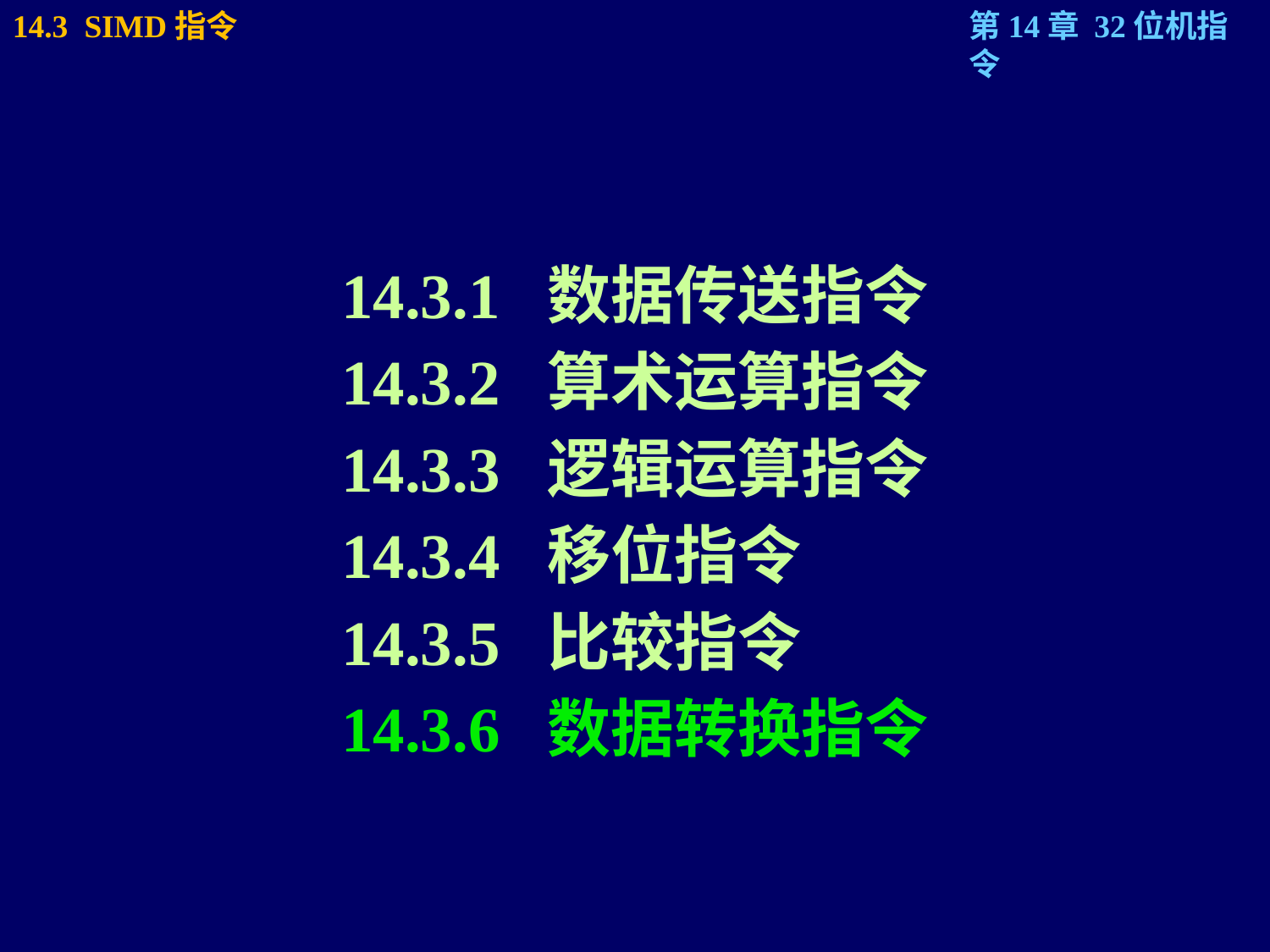

14.3.1  数据传送指令
14.3.2  算术运算指令
14.3.3  逻辑运算指令
14.3.4  移位指令
14.3.5  比较指令
14.3.6  数据转换指令